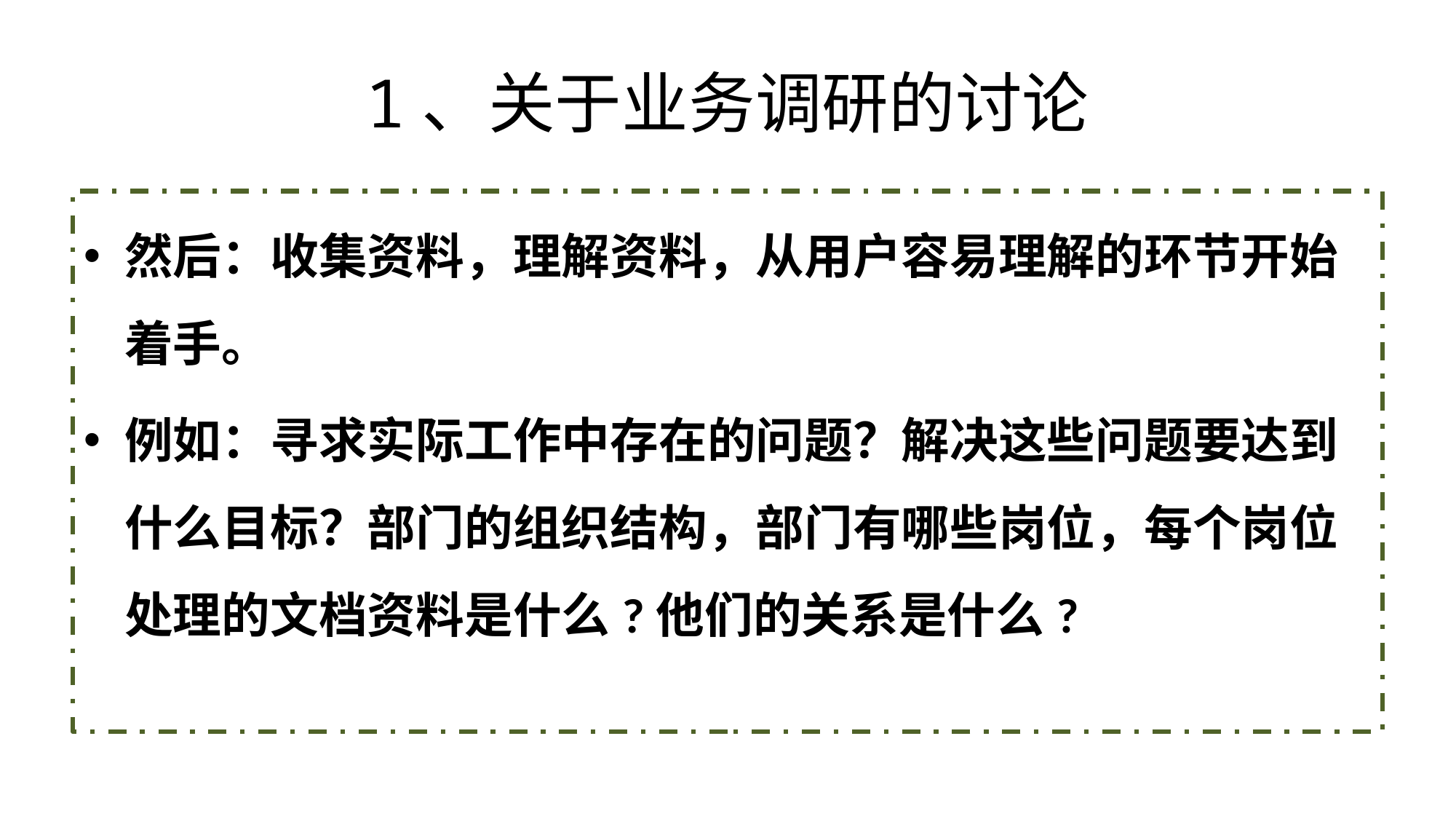

# 1、关于业务调研的讨论
然后：收集资料，理解资料，从用户容易理解的环节开始着手。
例如：寻求实际工作中存在的问题？解决这些问题要达到什么目标？部门的组织结构，部门有哪些岗位，每个岗位处理的文档资料是什么?他们的关系是什么?